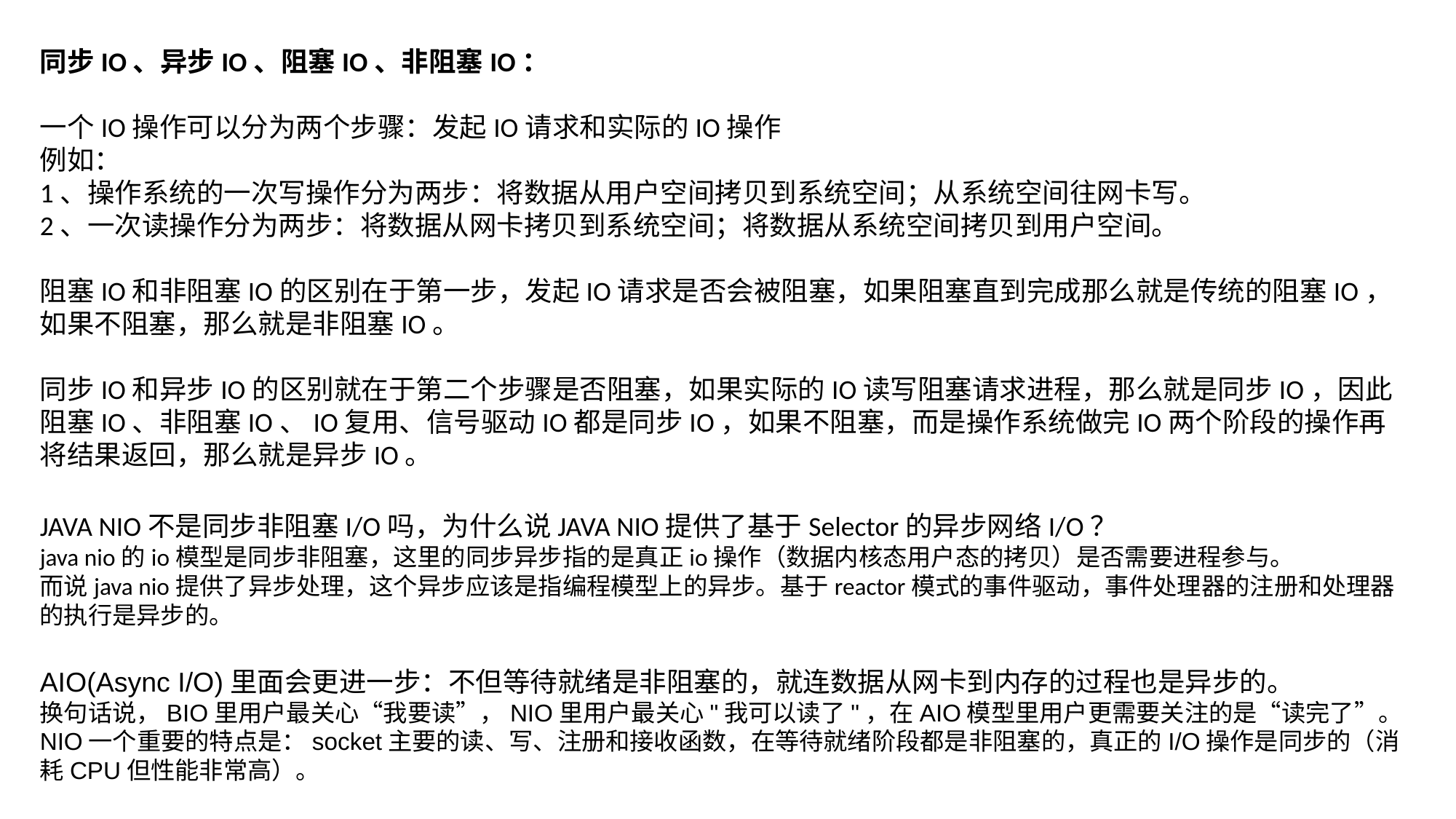

同步IO、异步IO、阻塞IO、非阻塞IO：

一个IO操作可以分为两个步骤：发起IO请求和实际的IO操作
例如：
1、操作系统的一次写操作分为两步：将数据从用户空间拷贝到系统空间；从系统空间往网卡写。
2、一次读操作分为两步：将数据从网卡拷贝到系统空间；将数据从系统空间拷贝到用户空间。

阻塞IO和非阻塞IO的区别在于第一步，发起IO请求是否会被阻塞，如果阻塞直到完成那么就是传统的阻塞IO，如果不阻塞，那么就是非阻塞IO。

同步IO和异步IO的区别就在于第二个步骤是否阻塞，如果实际的IO读写阻塞请求进程，那么就是同步IO，因此阻塞IO、非阻塞IO、IO复用、信号驱动IO都是同步IO，如果不阻塞，而是操作系统做完IO两个阶段的操作再将结果返回，那么就是异步IO。
JAVA NIO不是同步非阻塞I/O吗，为什么说JAVA NIO提供了基于Selector的异步网络I/O？
java nio的io模型是同步非阻塞，这里的同步异步指的是真正io操作（数据内核态用户态的拷贝）是否需要进程参与。
而说java nio提供了异步处理，这个异步应该是指编程模型上的异步。基于reactor模式的事件驱动，事件处理器的注册和处理器的执行是异步的。
AIO(Async I/O)里面会更进一步：不但等待就绪是非阻塞的，就连数据从网卡到内存的过程也是异步的。
换句话说，BIO里用户最关心“我要读”，NIO里用户最关心"我可以读了"，在AIO模型里用户更需要关注的是“读完了”。
NIO一个重要的特点是：socket主要的读、写、注册和接收函数，在等待就绪阶段都是非阻塞的，真正的I/O操作是同步的（消耗CPU但性能非常高）。